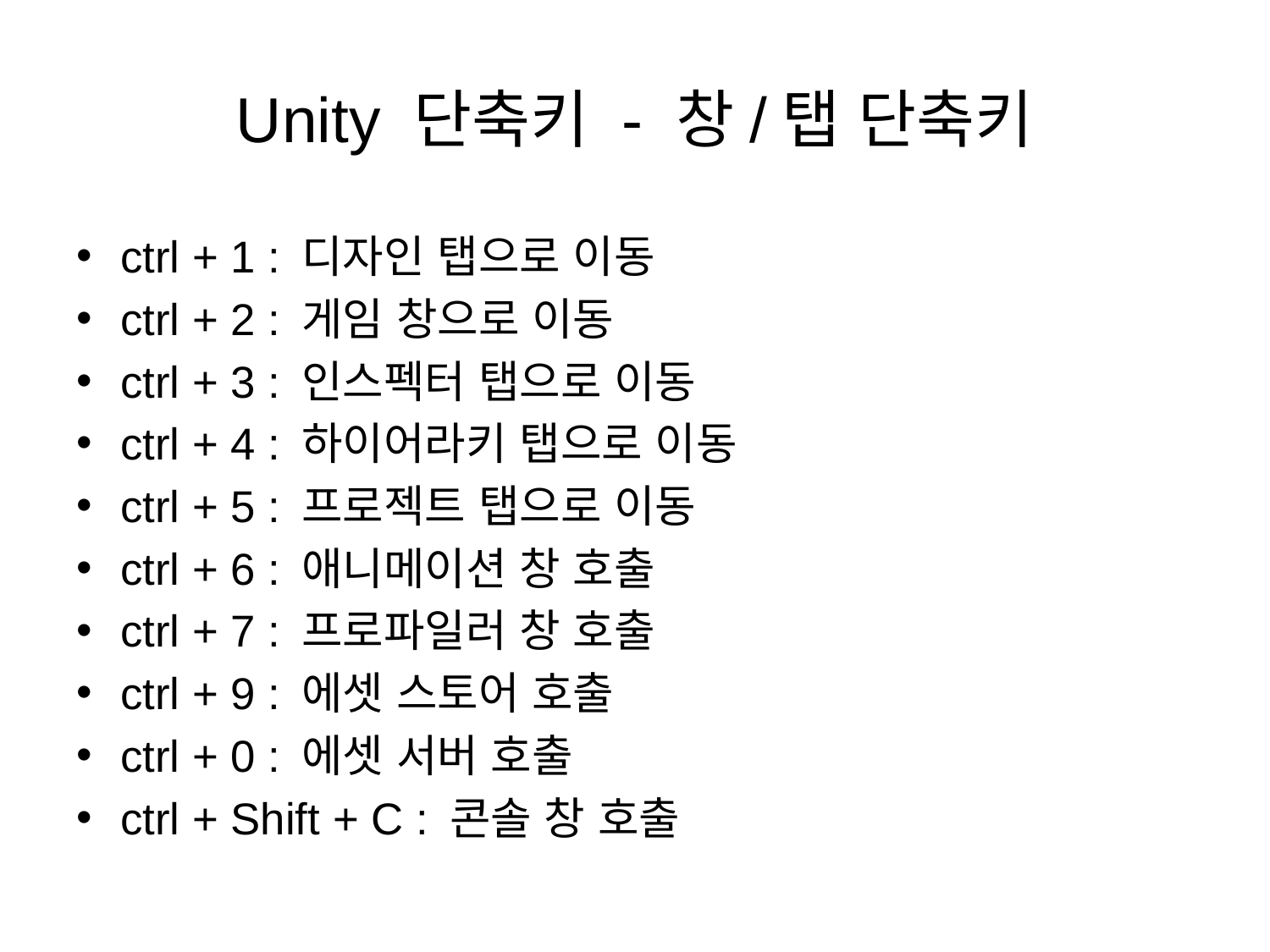

# Unity 단축키 - 창/탭 단축키
ctrl + 1 : 디자인 탭으로 이동
ctrl + 2 : 게임 창으로 이동
ctrl + 3 : 인스펙터 탭으로 이동
ctrl + 4 : 하이어라키 탭으로 이동
ctrl + 5 : 프로젝트 탭으로 이동
ctrl + 6 : 애니메이션 창 호출
ctrl + 7 : 프로파일러 창 호출
ctrl + 9 : 에셋 스토어 호출
ctrl + 0 : 에셋 서버 호출
ctrl + Shift + C : 콘솔 창 호출